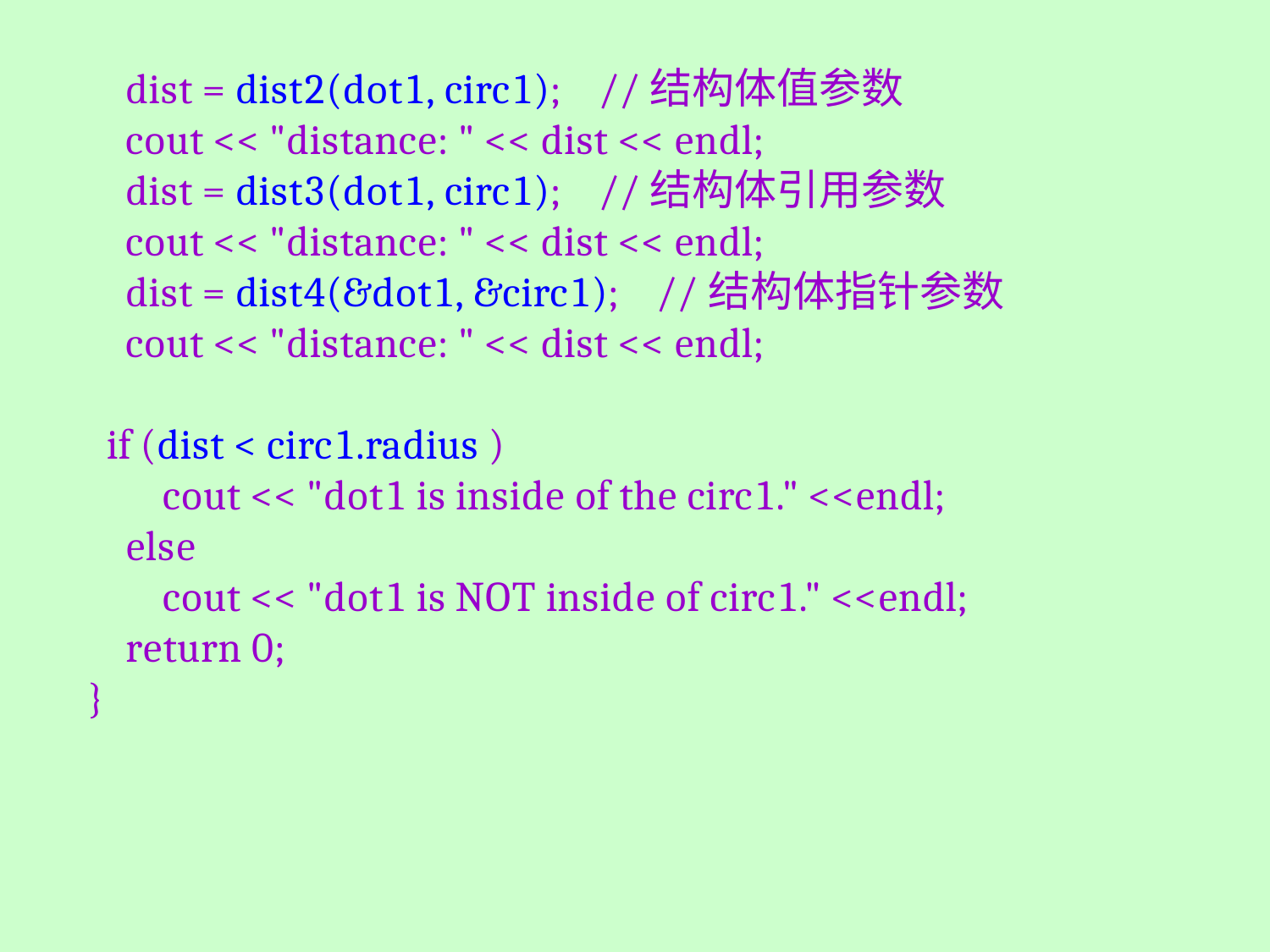

dist = dist2(dot1, circ1);    //结构体值参数
    cout << "distance: " << dist << endl;
    dist = dist3(dot1, circ1);    //结构体引用参数
    cout << "distance: " << dist << endl;
    dist = dist4(&dot1, &circ1);    //结构体指针参数
    cout << "distance: " << dist << endl;

  if (dist < circ1.radius )
        cout << "dot1 is inside of the circ1." <<endl;
    else
        cout << "dot1 is NOT inside of circ1." <<endl;
    return 0;
}
35